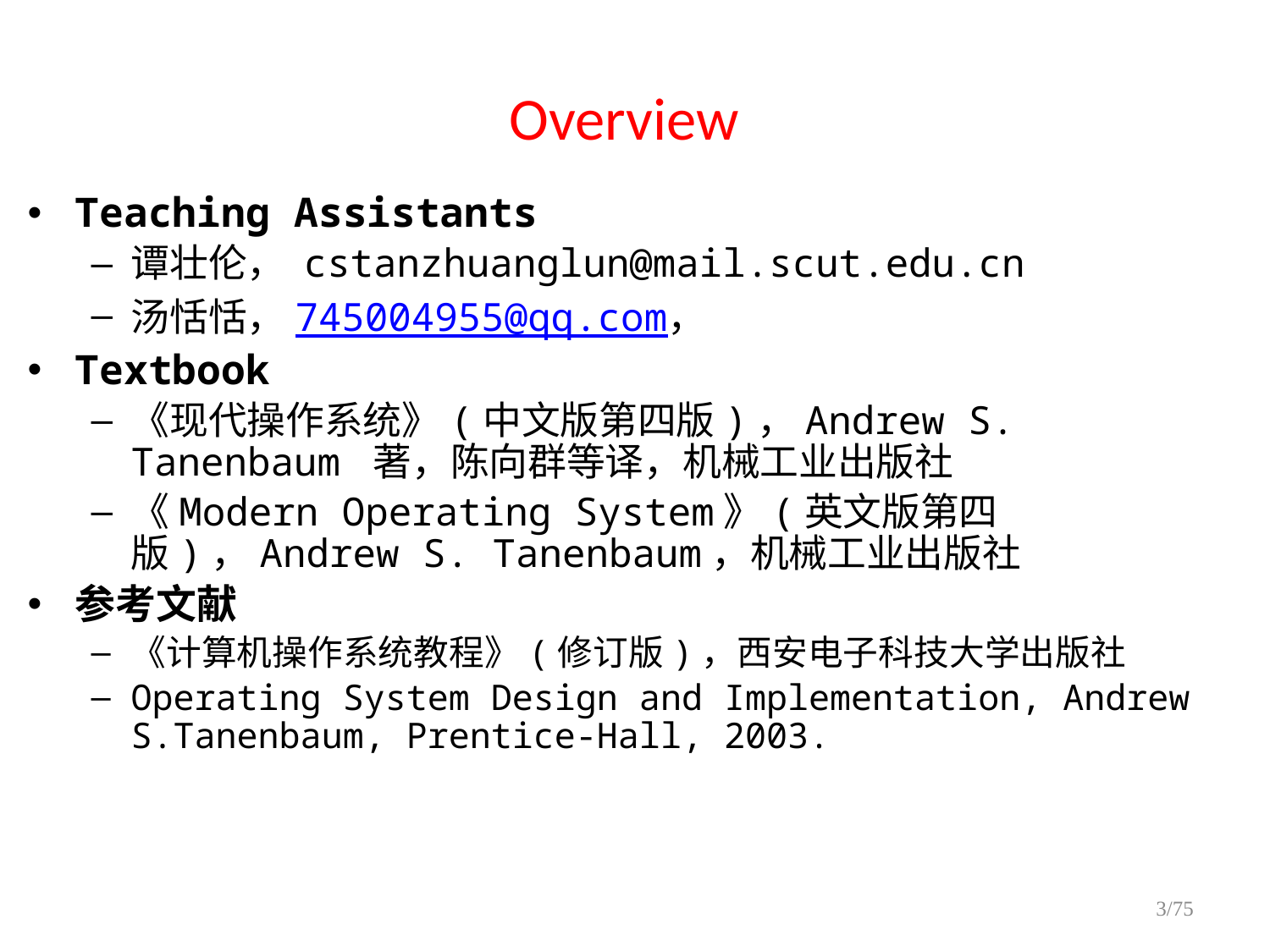

# Overview
Teaching Assistants
谭壮伦， cstanzhuanglun@mail.scut.edu.cn
汤恬恬，745004955@qq.com，
Textbook
《现代操作系统》(中文版第四版)，Andrew S. Tanenbaum 著，陈向群等译，机械工业出版社
《Modern Operating System》(英文版第四版)，Andrew S. Tanenbaum，机械工业出版社
参考文献
《计算机操作系统教程》(修订版)，西安电子科技大学出版社
Operating System Design and Implementation, Andrew S.Tanenbaum, Prentice-Hall, 2003.
3/75